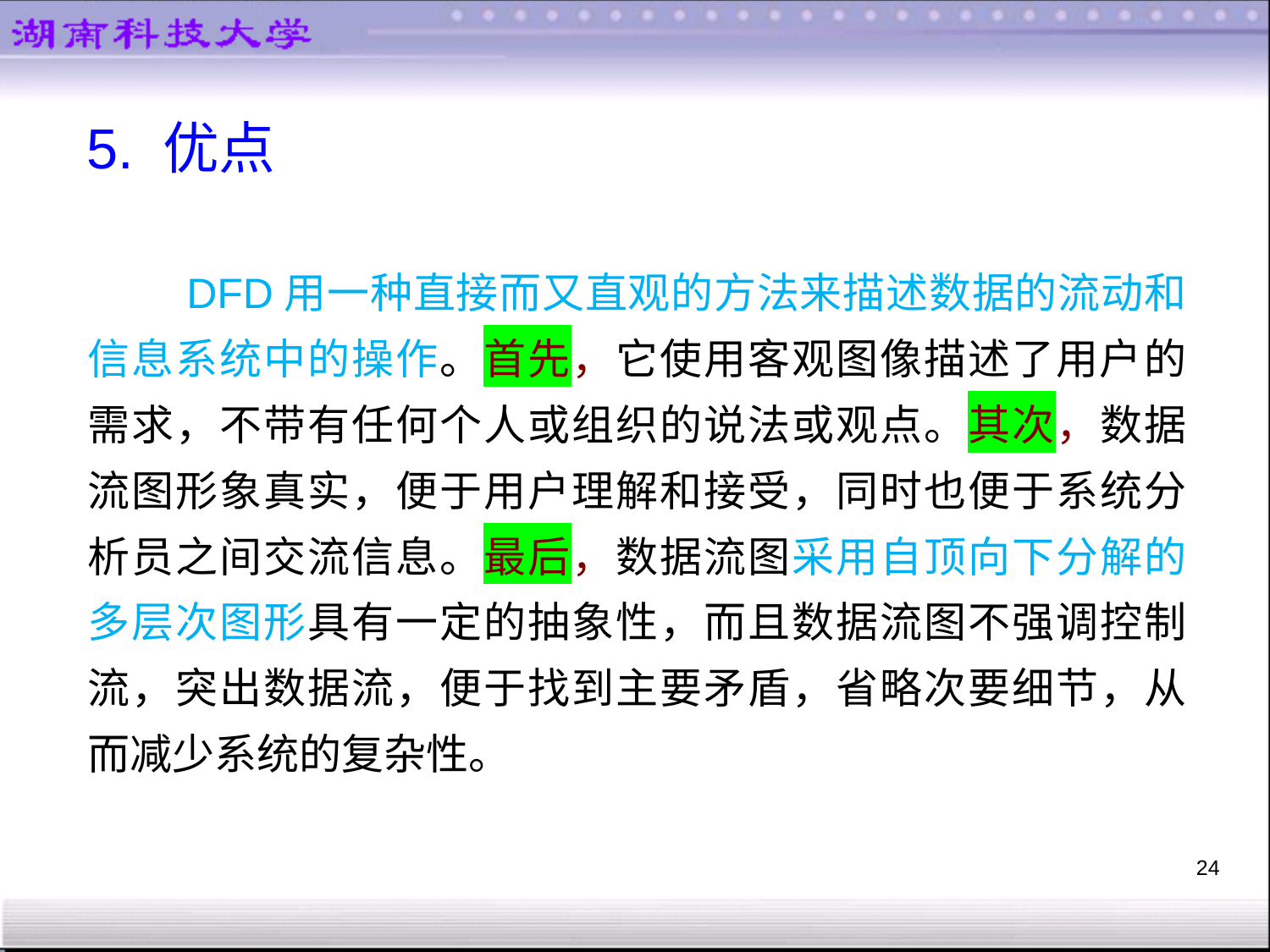

5. 优点

        DFD用一种直接而又直观的方法来描述数据的流动和信息系统中的操作。首先，它使用客观图像描述了用户的需求，不带有任何个人或组织的说法或观点。其次，数据流图形象真实，便于用户理解和接受，同时也便于系统分析员之间交流信息。最后，数据流图采用自顶向下分解的多层次图形具有一定的抽象性，而且数据流图不强调控制流，突出数据流，便于找到主要矛盾，省略次要细节，从而减少系统的复杂性。
24